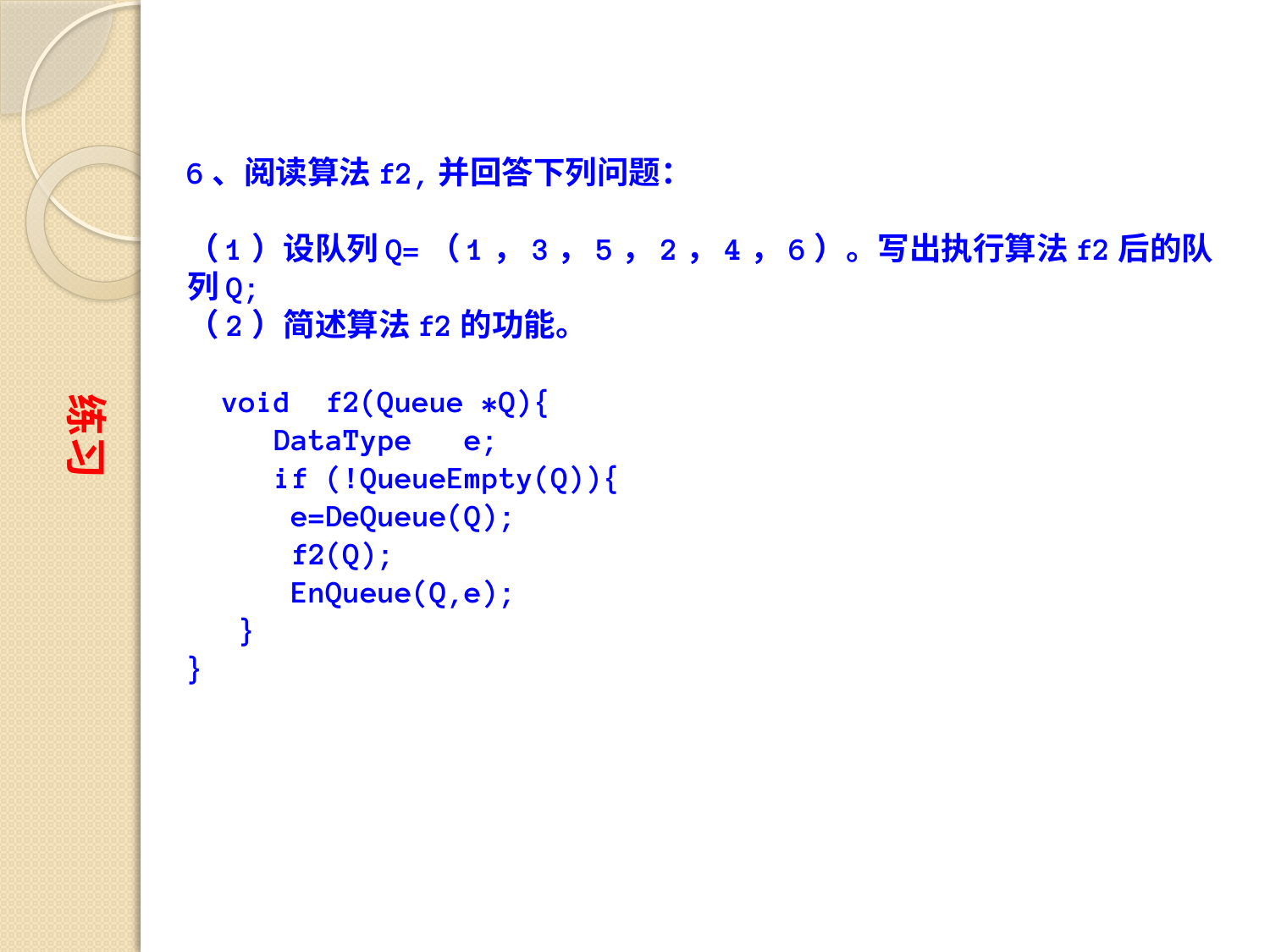

6、阅读算法f2,并回答下列问题：

（1）设队列Q=（1，3，5，2，4，6）。写出执行算法f2后的队列Q;
（2）简述算法f2的功能。

  void  f2(Queue *Q){
     DataType   e;
     if (!QueueEmpty(Q)){
      e=DeQueue(Q);
      f2(Q);
      EnQueue(Q,e);
   }
}

练习